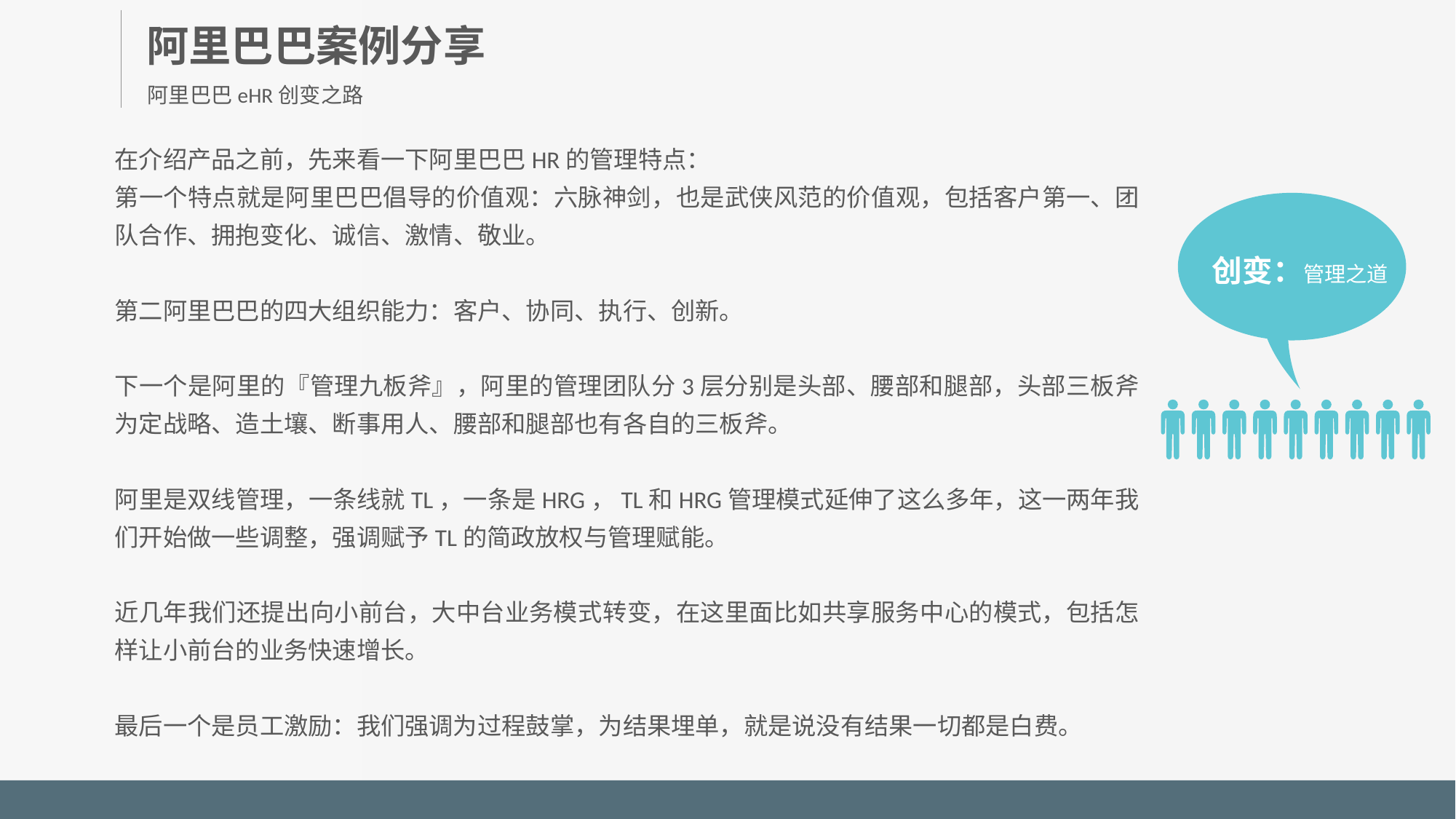

阿里巴巴案例分享
阿里巴巴eHR创变之路
在介绍产品之前，先来看一下阿里巴巴HR的管理特点：
第一个特点就是阿里巴巴倡导的价值观：六脉神剑，也是武侠风范的价值观，包括客户第一、团队合作、拥抱变化、诚信、激情、敬业。

第二阿里巴巴的四大组织能力：客户、协同、执行、创新。

下一个是阿里的『管理九板斧』，阿里的管理团队分3层分别是头部、腰部和腿部，头部三板斧为定战略、造土壤、断事用人、腰部和腿部也有各自的三板斧。

阿里是双线管理，一条线就TL，一条是HRG，TL和HRG管理模式延伸了这么多年，这一两年我们开始做一些调整，强调赋予TL的简政放权与管理赋能。

近几年我们还提出向小前台，大中台业务模式转变，在这里面比如共享服务中心的模式，包括怎样让小前台的业务快速增长。

最后一个是员工激励：我们强调为过程鼓掌，为结果埋单，就是说没有结果一切都是白费。

创变：管理之道